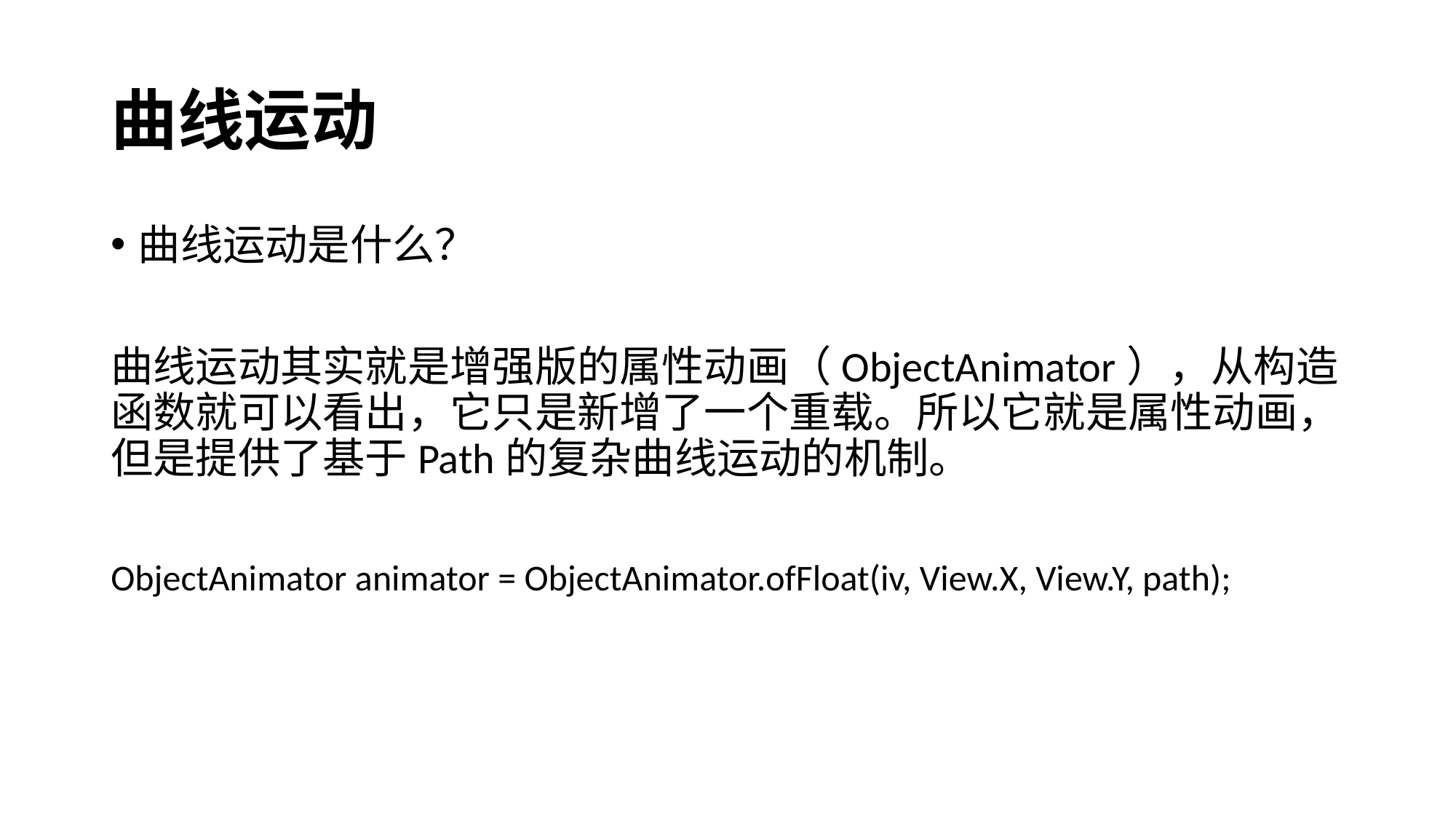

# 曲线运动
曲线运动是什么？

曲线运动其实就是增强版的属性动画（ObjectAnimator），从构造函数就可以看出，它只是新增了一个重载。所以它就是属性动画，但是提供了基于Path的复杂曲线运动的机制。

ObjectAnimator animator = ObjectAnimator.ofFloat(iv, View.X, View.Y, path);